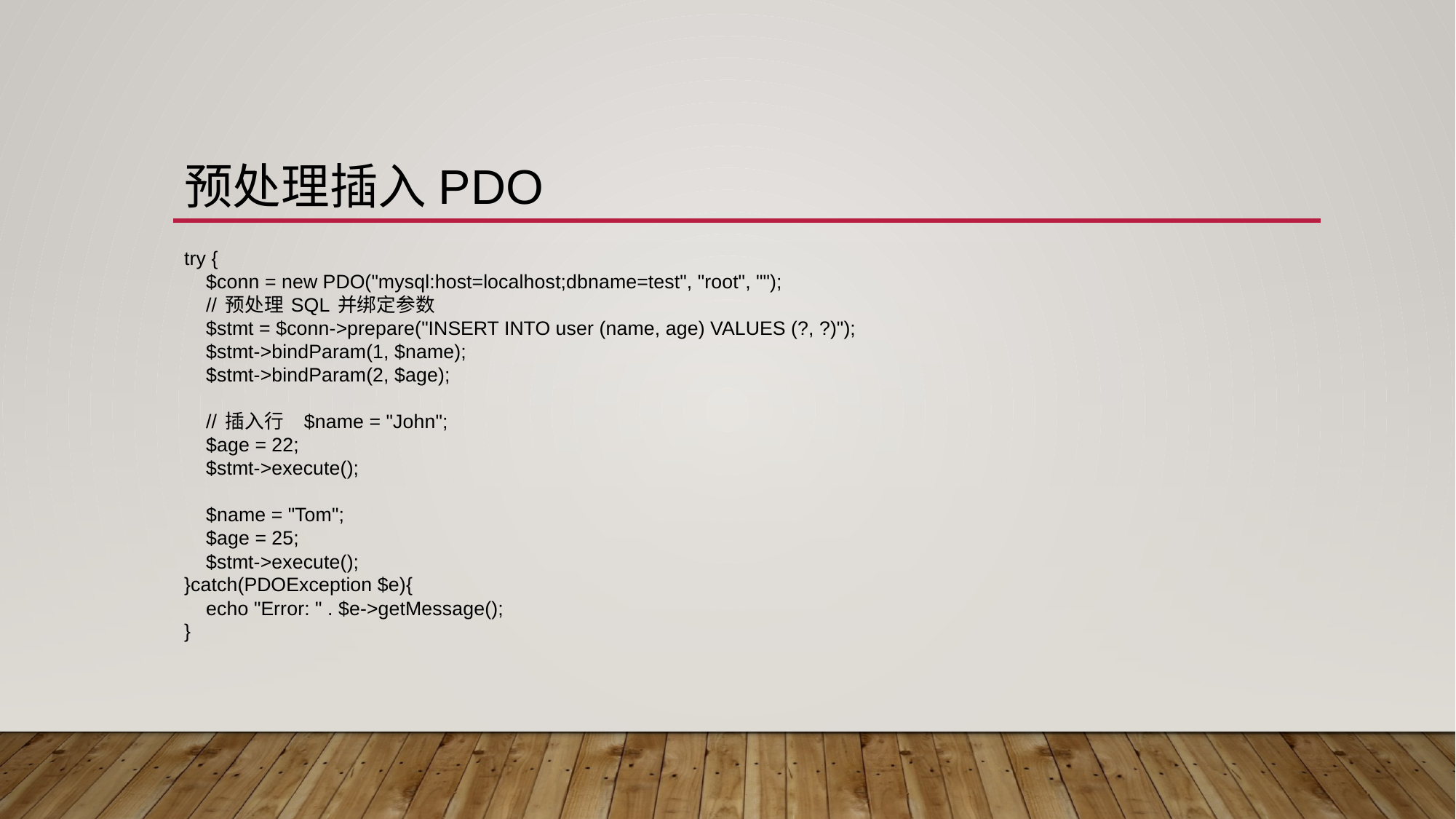

# 预处理插入pdo
try {
    $conn = new PDO("mysql:host=localhost;dbname=test", "root", "");
    // 预处理 SQL 并绑定参数
    $stmt = $conn->prepare("INSERT INTO user (name, age) VALUES (?, ?)");
    $stmt->bindParam(1, $name);
    $stmt->bindParam(2, $age);

    // 插入行    $name = "John";
    $age = 22;
    $stmt->execute();

    $name = "Tom";
    $age = 25;
    $stmt->execute();
}catch(PDOException $e){
    echo "Error: " . $e->getMessage();
}